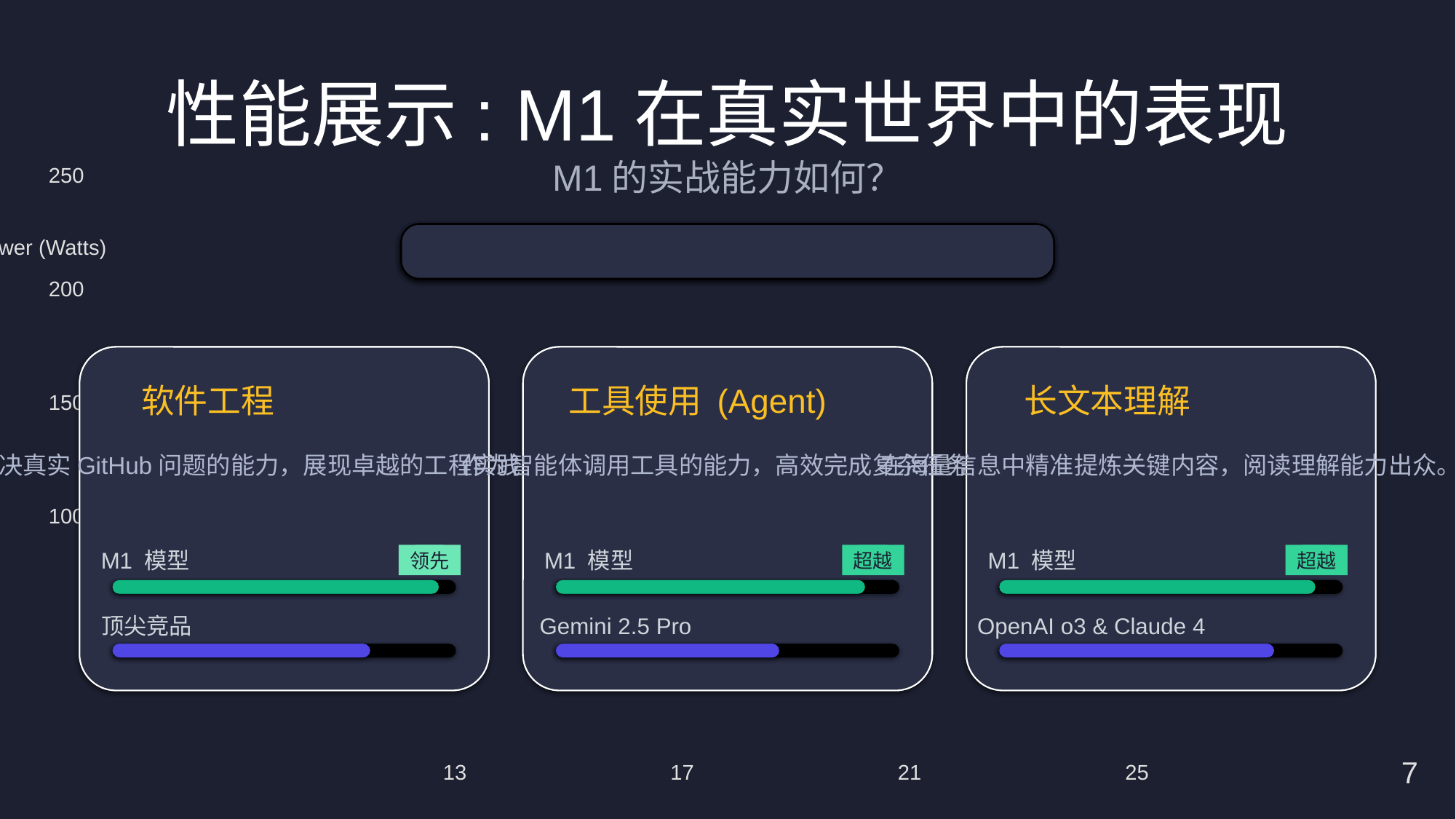

性能展示: M1在真实世界中的表现
M1的实战能力如何？
250

Power (Watts)
综合实力：
200

软件工程
工具使用 (Agent)
长文本理解
150
解决真实GitHub问题的能力，展现卓越的工程实践水平。
作为智能体调用工具的能力，高效完成复杂任务。
在海量信息中精准提炼关键内容，阅读理解能力出众。
100

领先

超越

超越
M1 模型
M1 模型
M1 模型

顶尖竞品
Gemini 2.5 Pro
OpenAI o3 & Claude 4

7
13
17
21
25